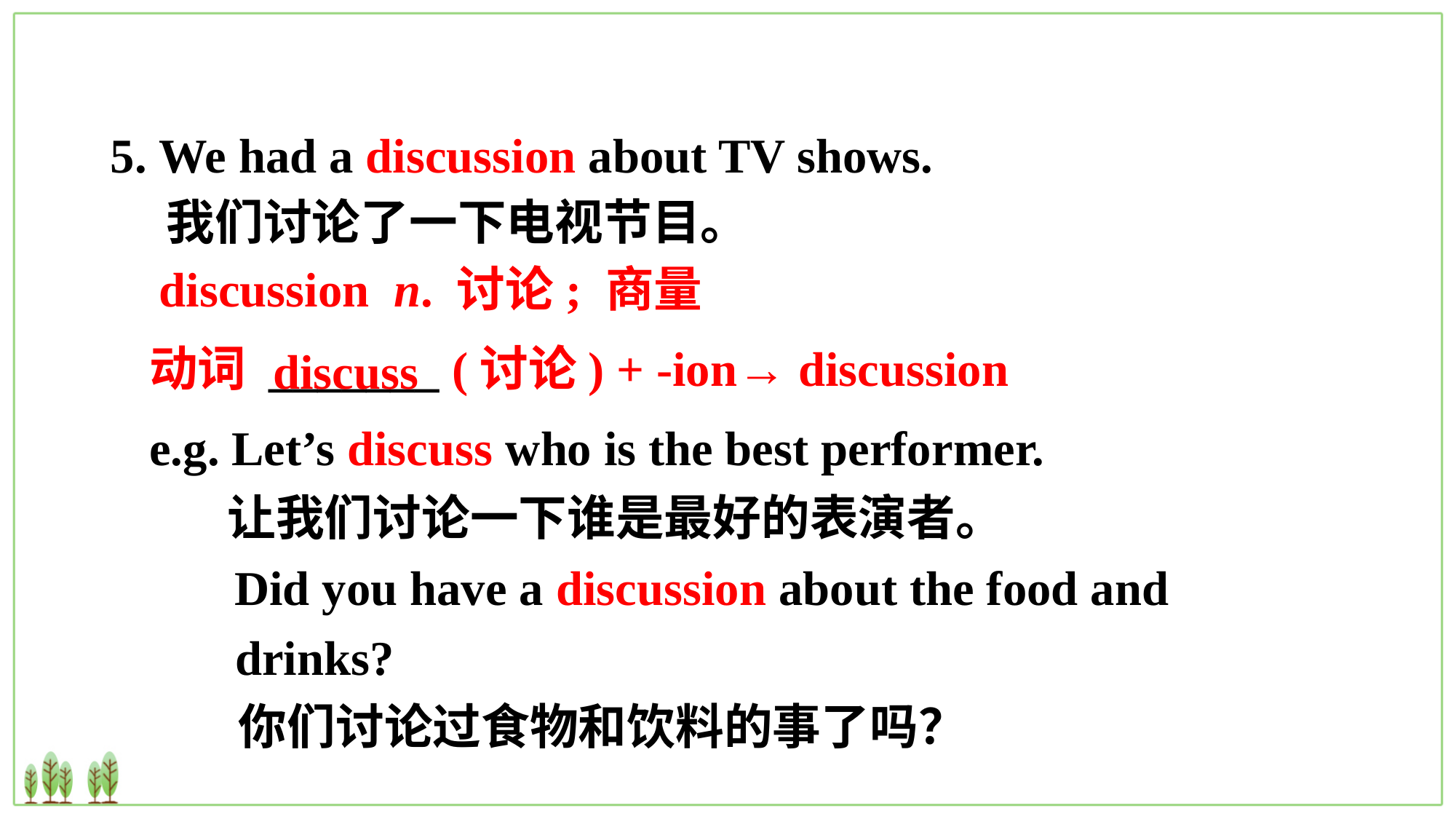

5. We had a discussion about TV shows.
    我们讨论了一下电视节目。
    discussion  n. 讨论; 商量
动词 _______ (讨论) + -ion→ discussion
 discuss
e.g. Let’s discuss who is the best performer.
      让我们讨论一下谁是最好的表演者。
       Did you have a discussion about the food and drinks?
       你们讨论过食物和饮料的事了吗？